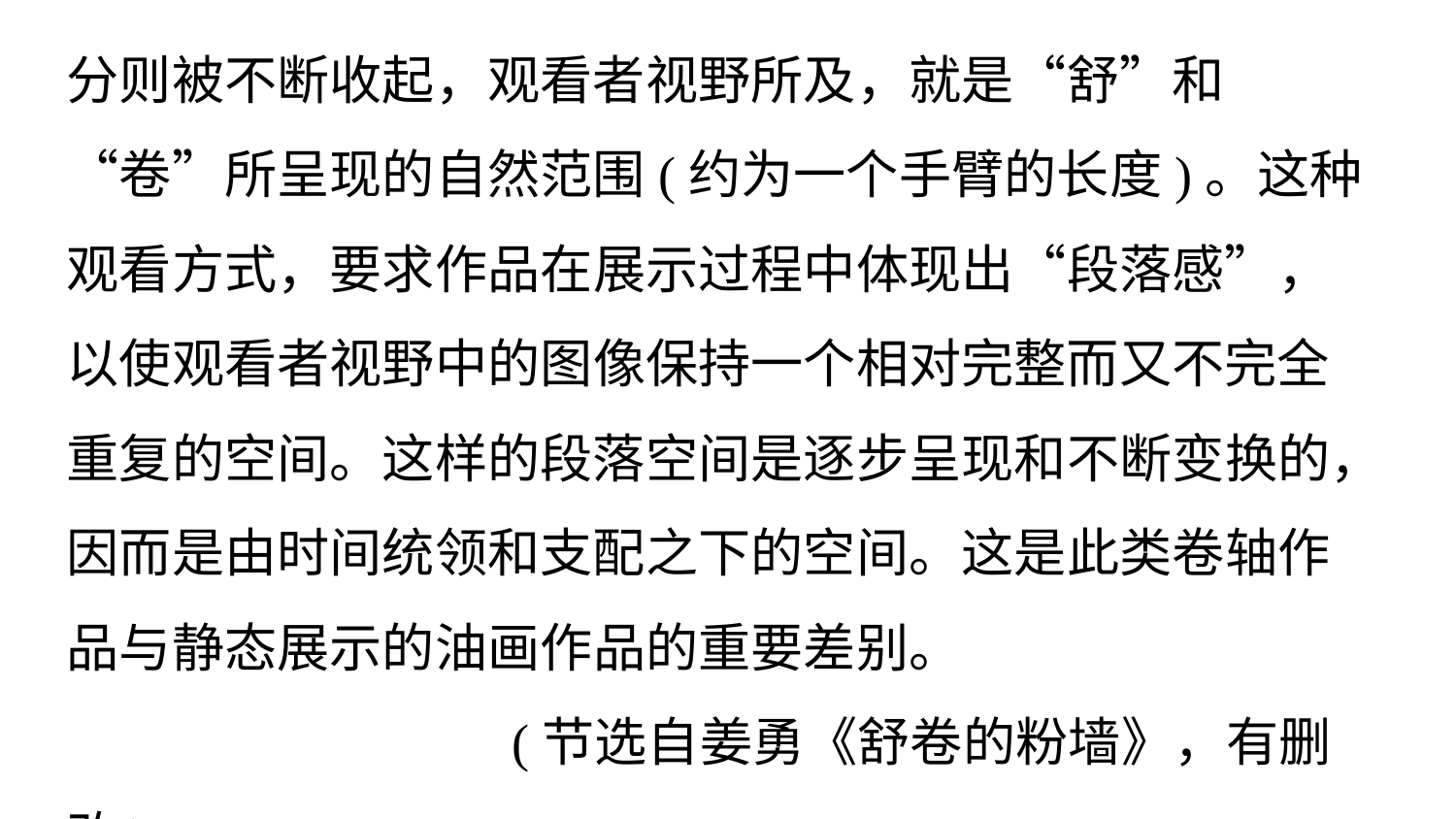

分则被不断收起，观看者视野所及，就是“舒”和“卷”所呈现的自然范围(约为一个手臂的长度)。这种观看方式，要求作品在展示过程中体现出“段落感”，以使观看者视野中的图像保持一个相对完整而又不完全重复的空间。这样的段落空间是逐步呈现和不断变换的，因而是由时间统领和支配之下的空间。这是此类卷轴作品与静态展示的油画作品的重要差别。
                                  (节选自姜勇《舒卷的粉墙》，有删改)